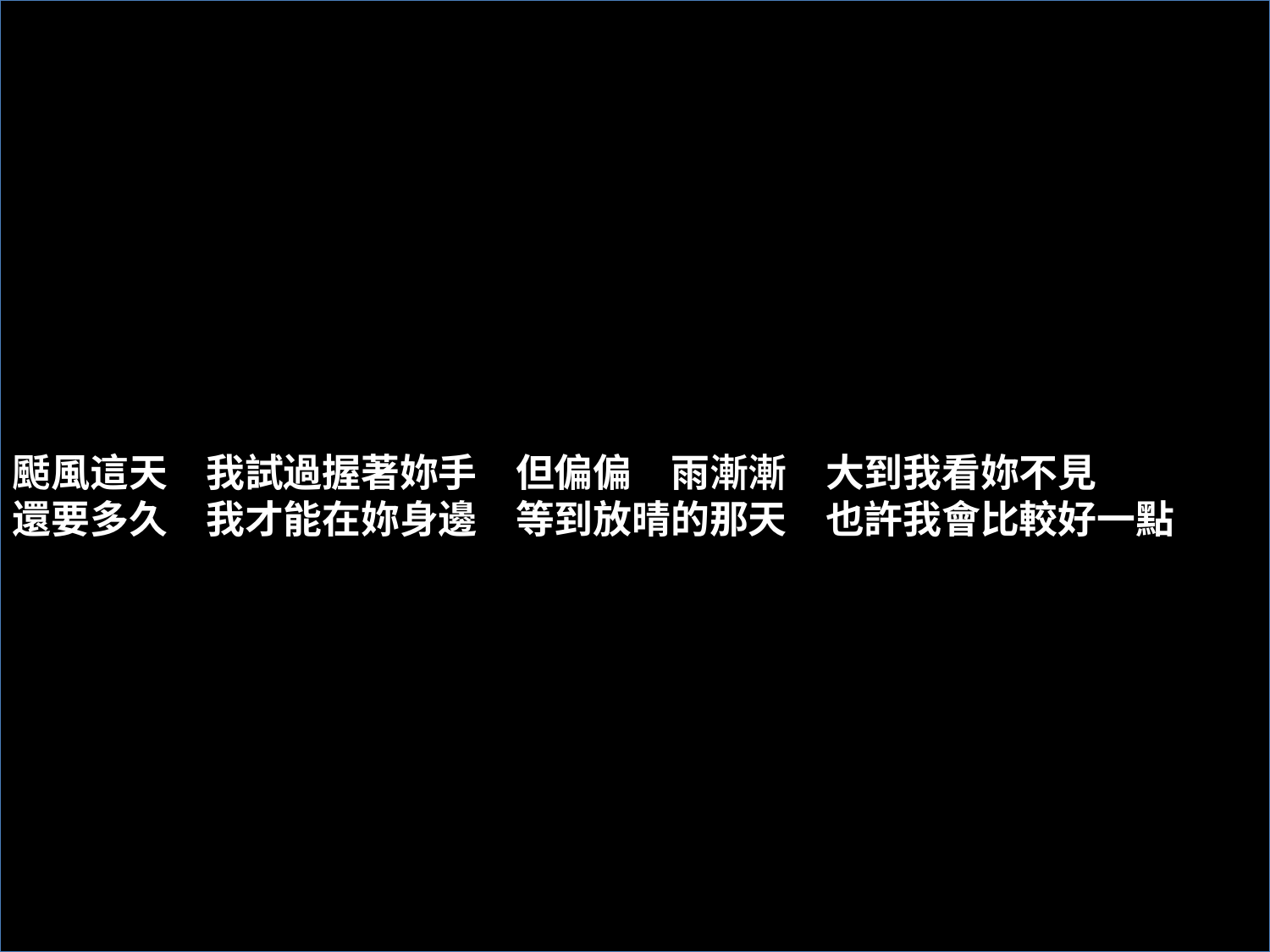

颳風這天　我試過握著妳手　但偏偏　雨漸漸　大到我看妳不見
還要多久　我才能在妳身邊　等到放晴的那天　也許我會比較好一點
#